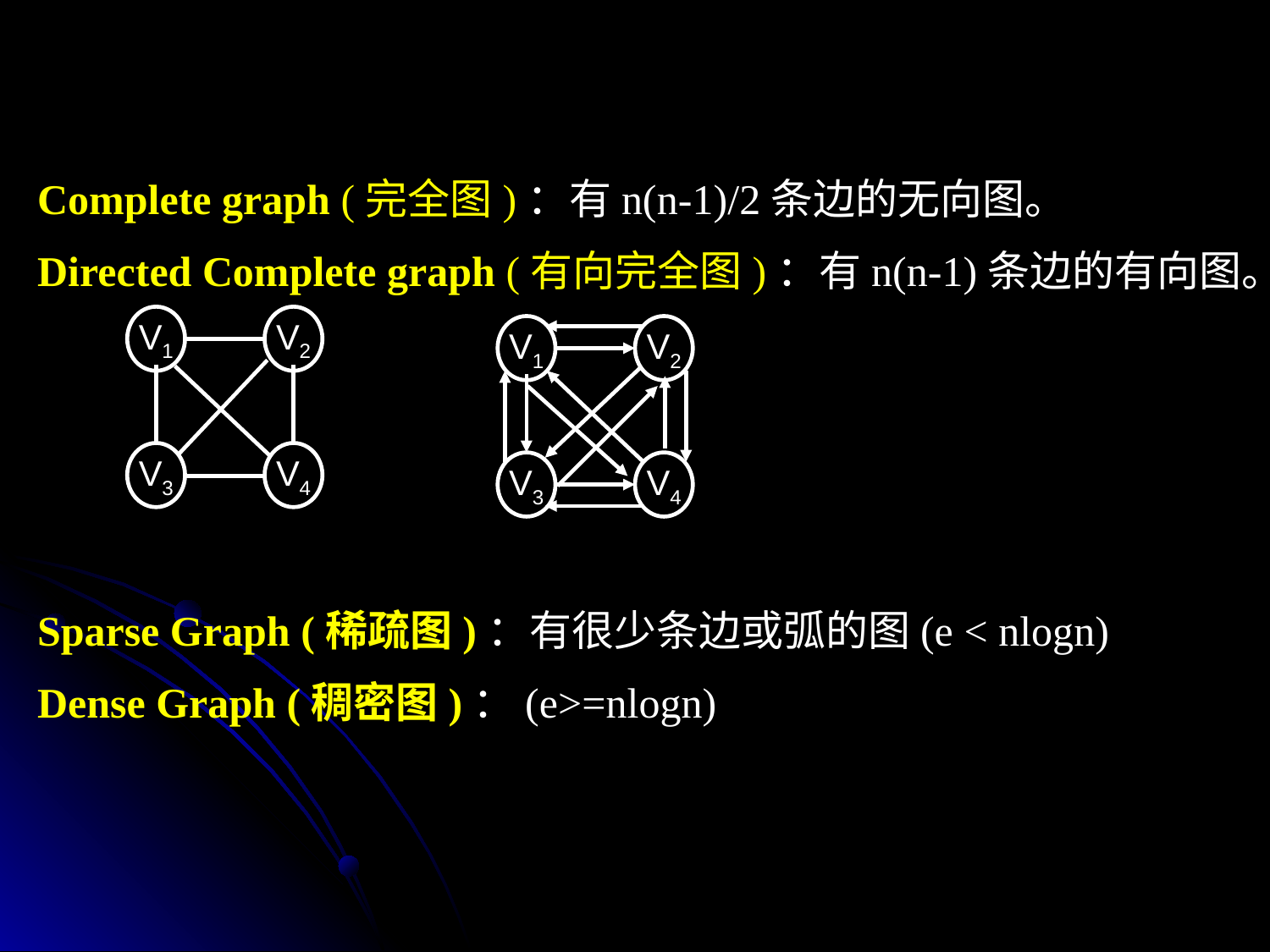

Complete graph (完全图)：有n(n-1)/2条边的无向图。
Directed Complete graph (有向完全图)：有n(n-1)条边的有向图。

Sparse Graph (稀疏图)：有很少条边或弧的图(e < nlogn)
Dense Graph (稠密图)：(e>=nlogn)
V1
V2
V3
V4
V1
V2
V3
V4